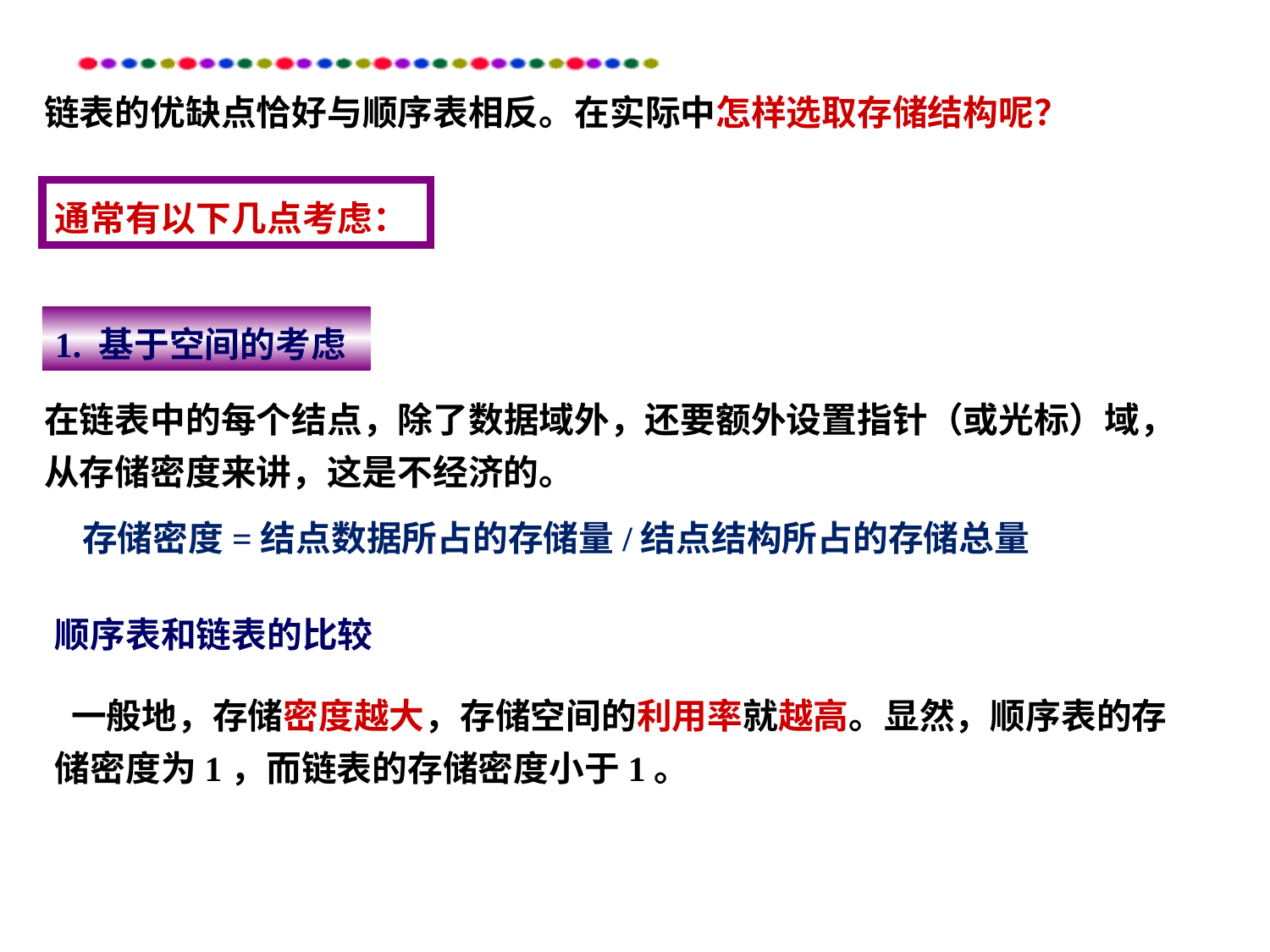

链表的优缺点恰好与顺序表相反。在实际中怎样选取存储结构呢？
通常有以下几点考虑：
1. 基于空间的考虑
在链表中的每个结点，除了数据域外，还要额外设置指针（或光标）域，从存储密度来讲，这是不经济的。
存储密度=结点数据所占的存储量/结点结构所占的存储总量
顺序表和链表的比较
 一般地，存储密度越大，存储空间的利用率就越高。显然，顺序表的存储密度为1，而链表的存储密度小于1。